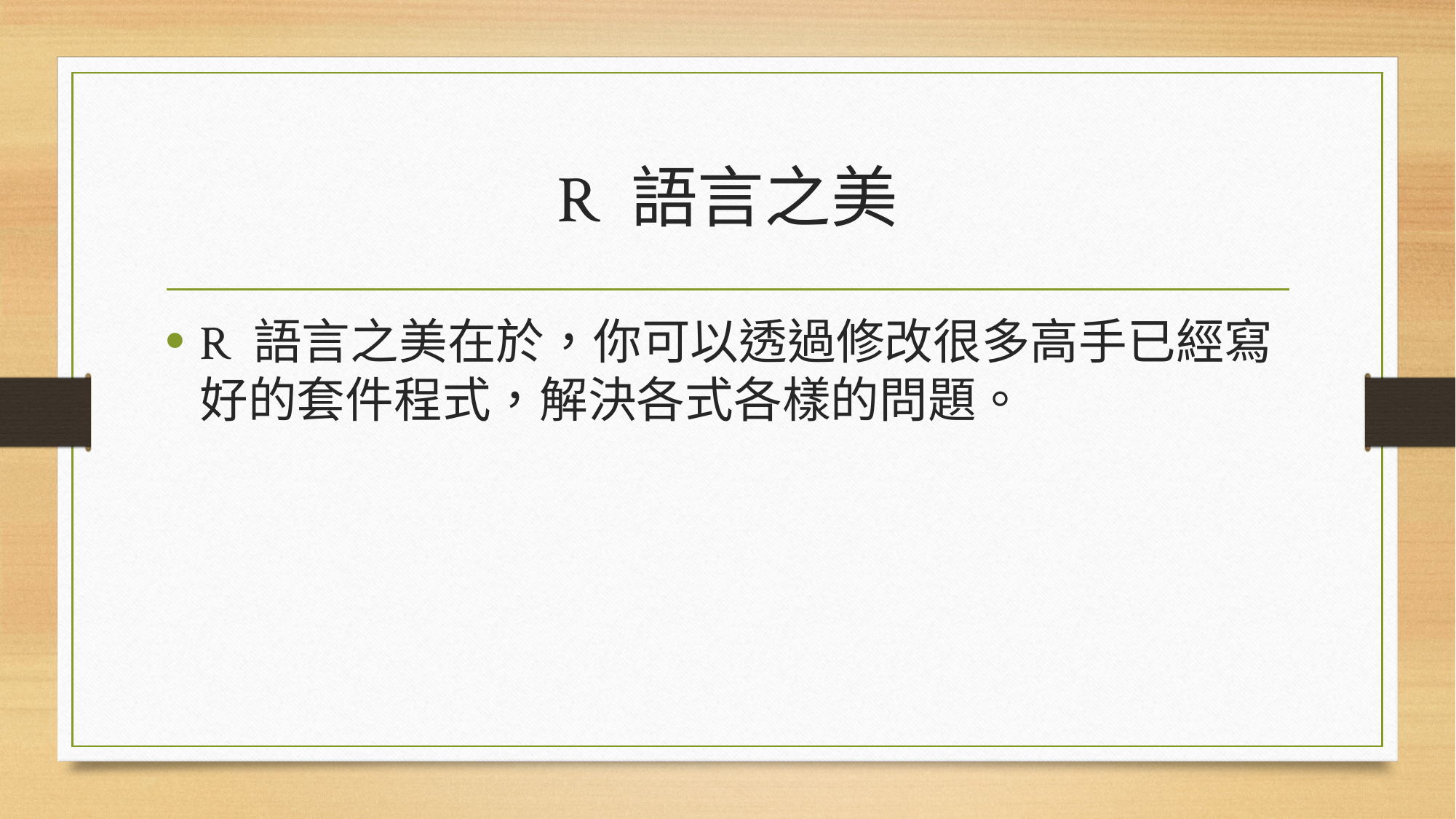

# R 語言之美
R 語言之美在於，你可以透過修改很多高手已經寫好的套件程式，解決各式各樣的問題。